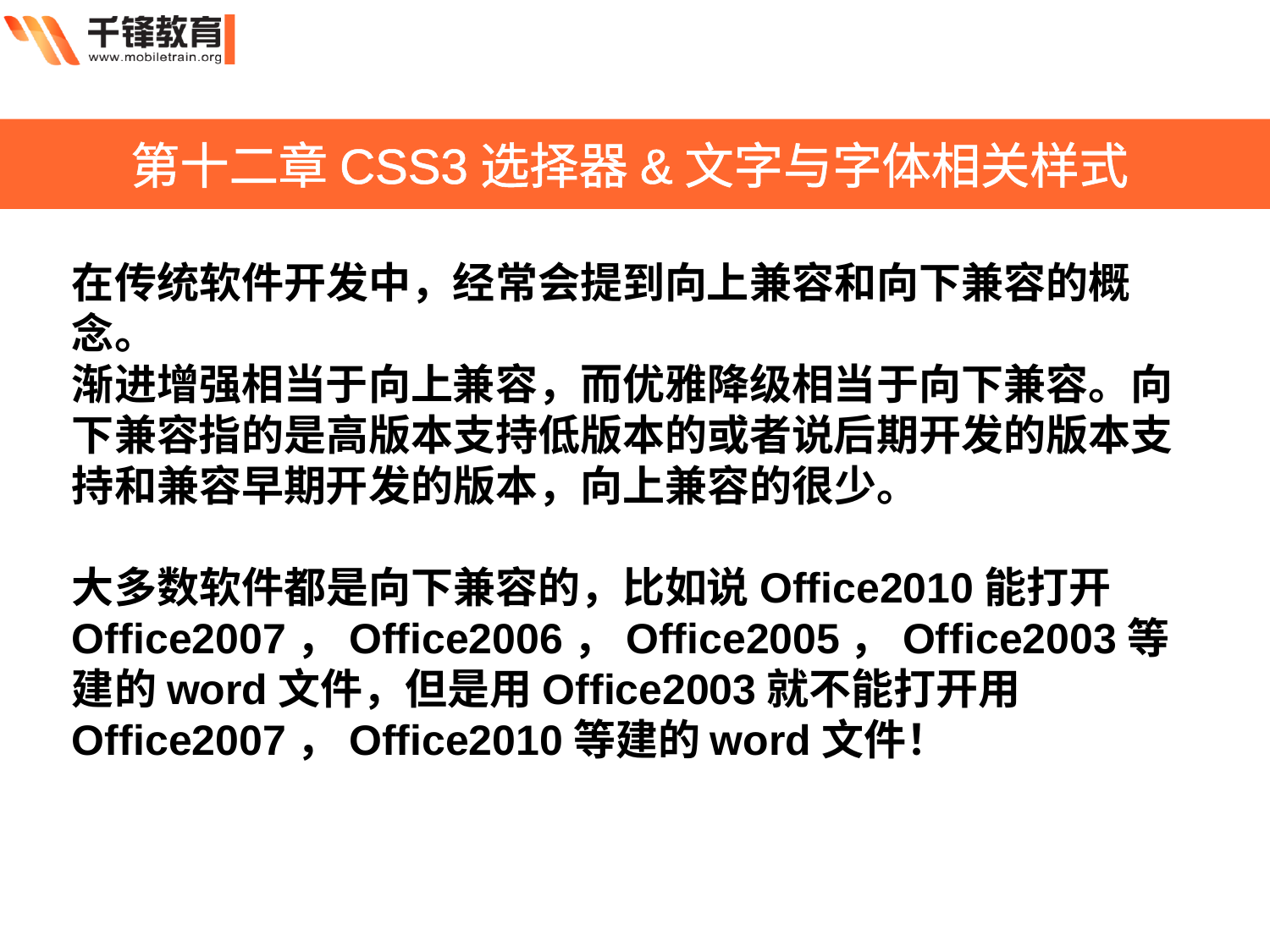

第十二章CSS3选择器&文字与字体相关样式
在传统软件开发中，经常会提到向上兼容和向下兼容的概念。
渐进增强相当于向上兼容，而优雅降级相当于向下兼容。向下兼容指的是高版本支持低版本的或者说后期开发的版本支持和兼容早期开发的版本，向上兼容的很少。

大多数软件都是向下兼容的，比如说Office2010能打开Office2007，Office2006，Office2005，Office2003等建的word文件，但是用Office2003就不能打开用Office2007，Office2010等建的word文件！